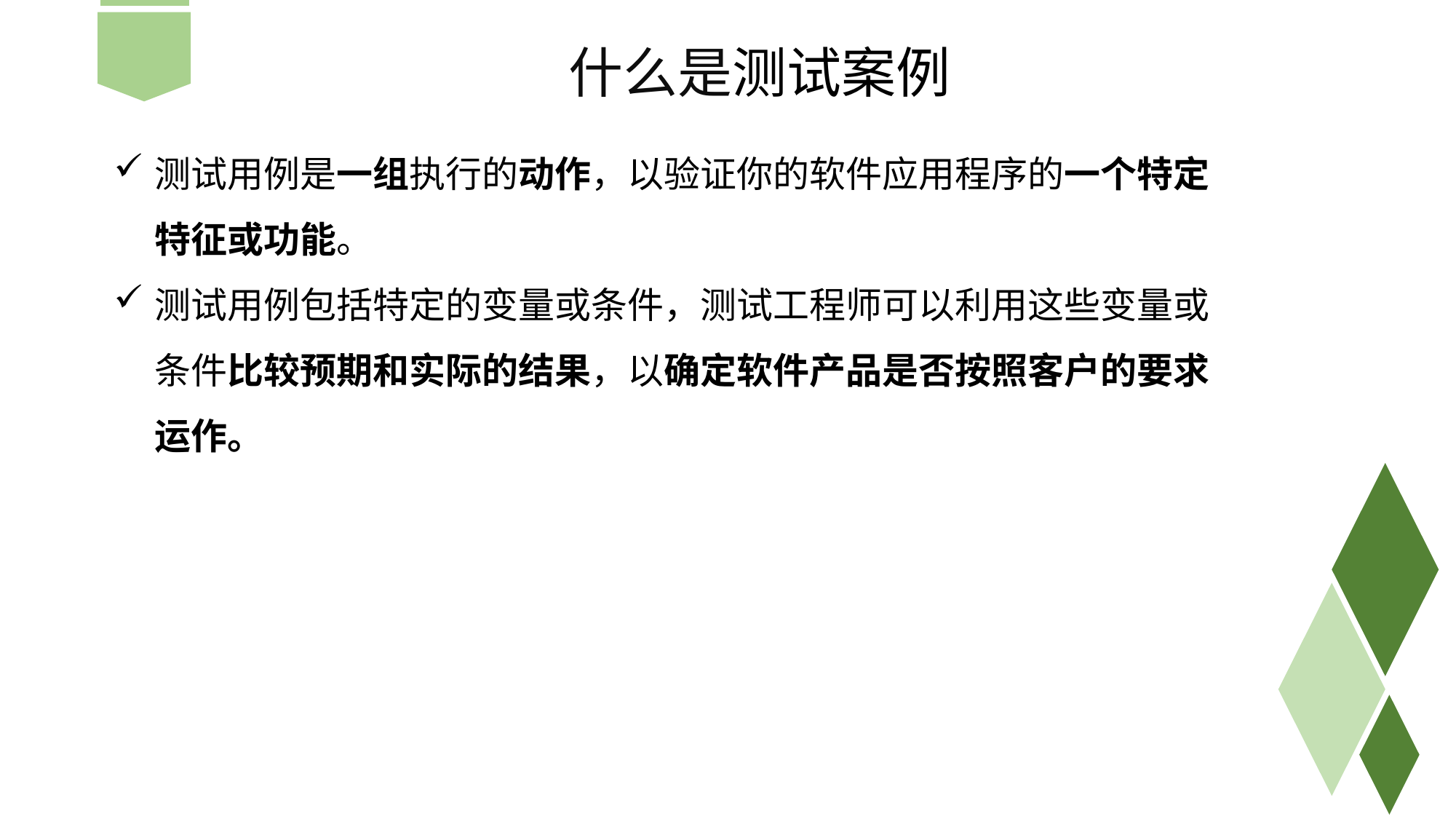

什么是测试案例
测试用例是一组执行的动作，以验证你的软件应用程序的一个特定特征或功能。
测试用例包括特定的变量或条件，测试工程师可以利用这些变量或条件比较预期和实际的结果，以确定软件产品是否按照客户的要求运作。

52